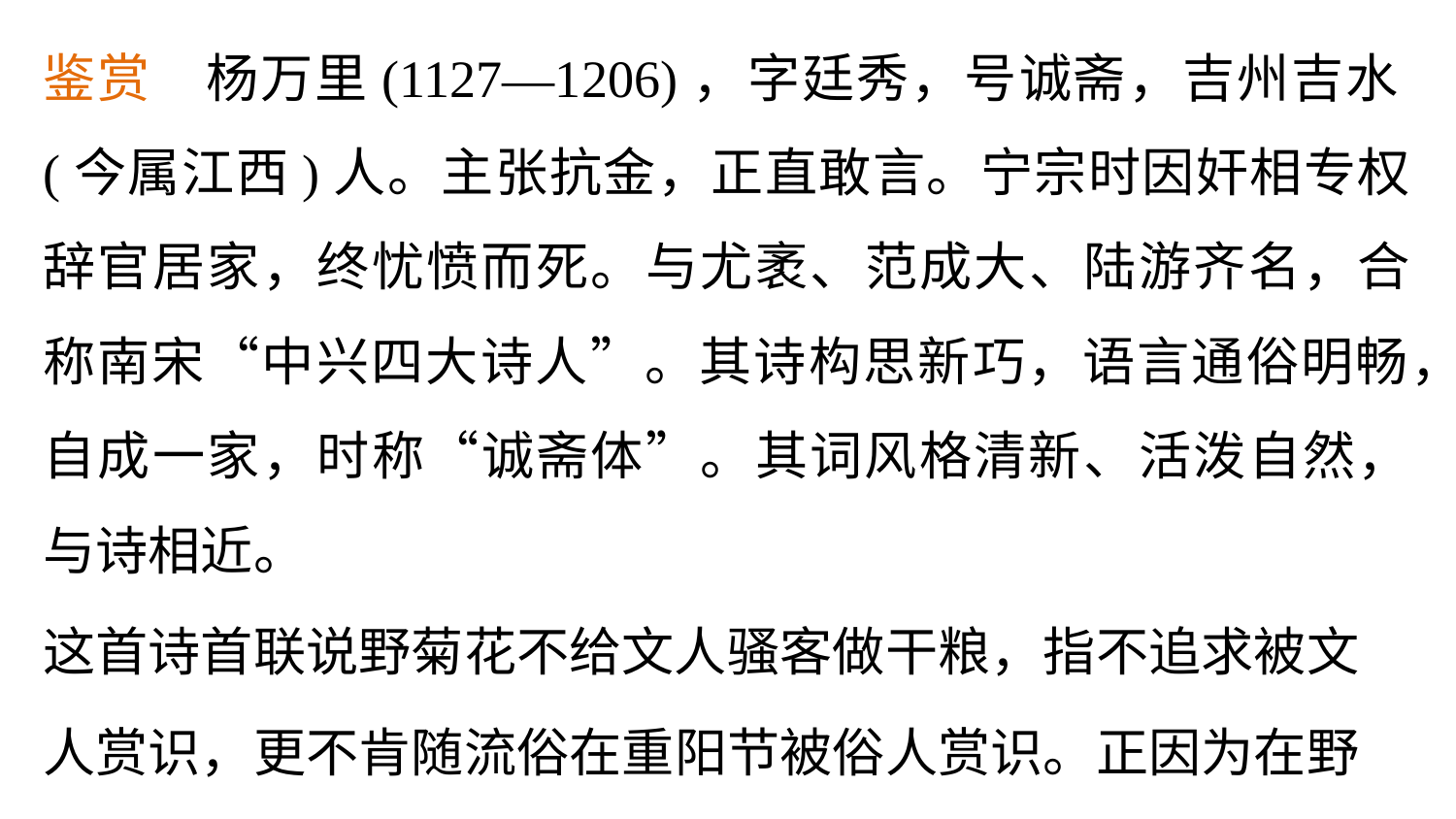

鉴赏　杨万里(1127—1206)，字廷秀，号诚斋，吉州吉水(今属江西)人。主张抗金，正直敢言。宁宗时因奸相专权辞官居家，终忧愤而死。与尤袤、范成大、陆游齐名，合称南宋“中兴四大诗人”。其诗构思新巧，语言通俗明畅，自成一家，时称“诚斋体”。其词风格清新、活泼自然，与诗相近。
这首诗首联说野菊花不给文人骚客做干粮，指不追求被文人赏识，更不肯随流俗在重阳节被俗人赏识。正因为在野外更有清幽淡色，哪肯因为无人欣赏而减掉自己的幽香？颔联